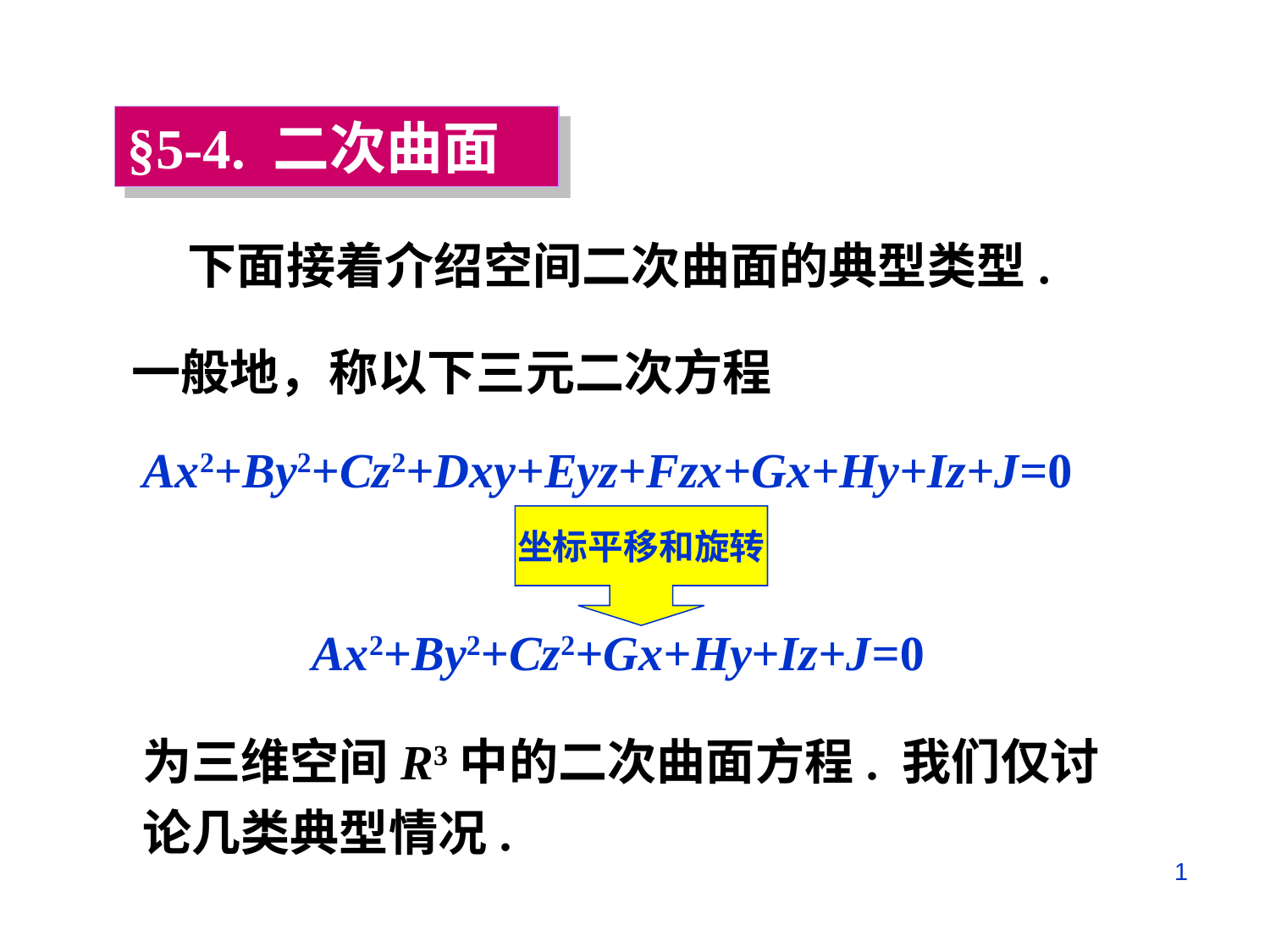

§5-4. 二次曲面
下面接着介绍空间二次曲面的典型类型.
一般地，称以下三元二次方程
Ax2+By2+Cz2+Dxy+Eyz+Fzx+Gx+Hy+Iz+J=0
坐标平移和旋转
Ax2+By2+Cz2+Gx+Hy+Iz+J=0
为三维空间R3中的二次曲面方程. 我们仅讨论几类典型情况.
1